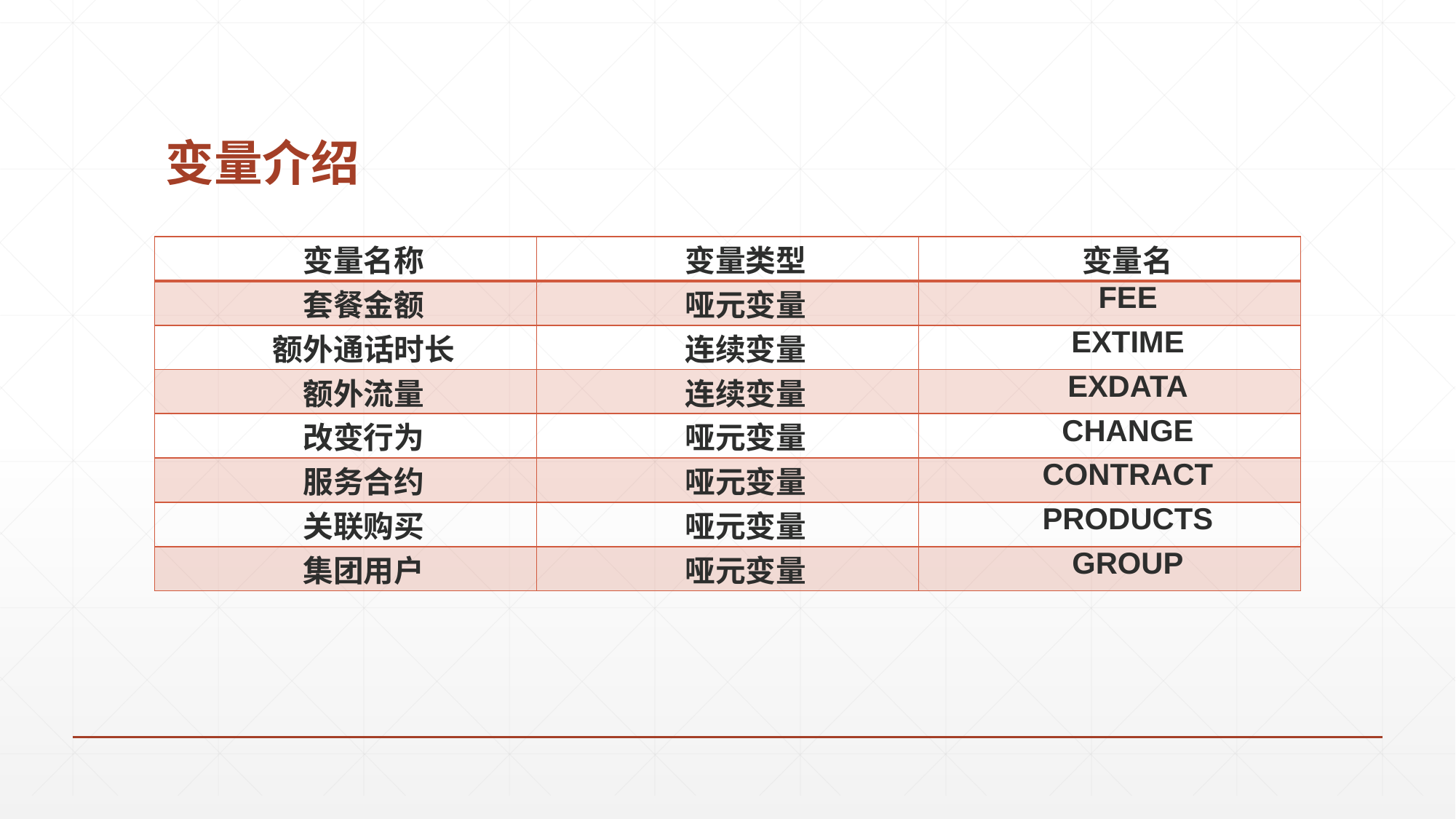

# 变量介绍
| 变量名称 | 变量类型 | 变量名 |
| --- | --- | --- |
| 套餐金额 | 哑元变量 | FEE |
| 额外通话时长 | 连续变量 | EXTIME |
| 额外流量 | 连续变量 | EXDATA |
| 改变行为 | 哑元变量 | CHANGE |
| 服务合约 | 哑元变量 | CONTRACT |
| 关联购买 | 哑元变量 | PRODUCTS |
| 集团用户 | 哑元变量 | GROUP |